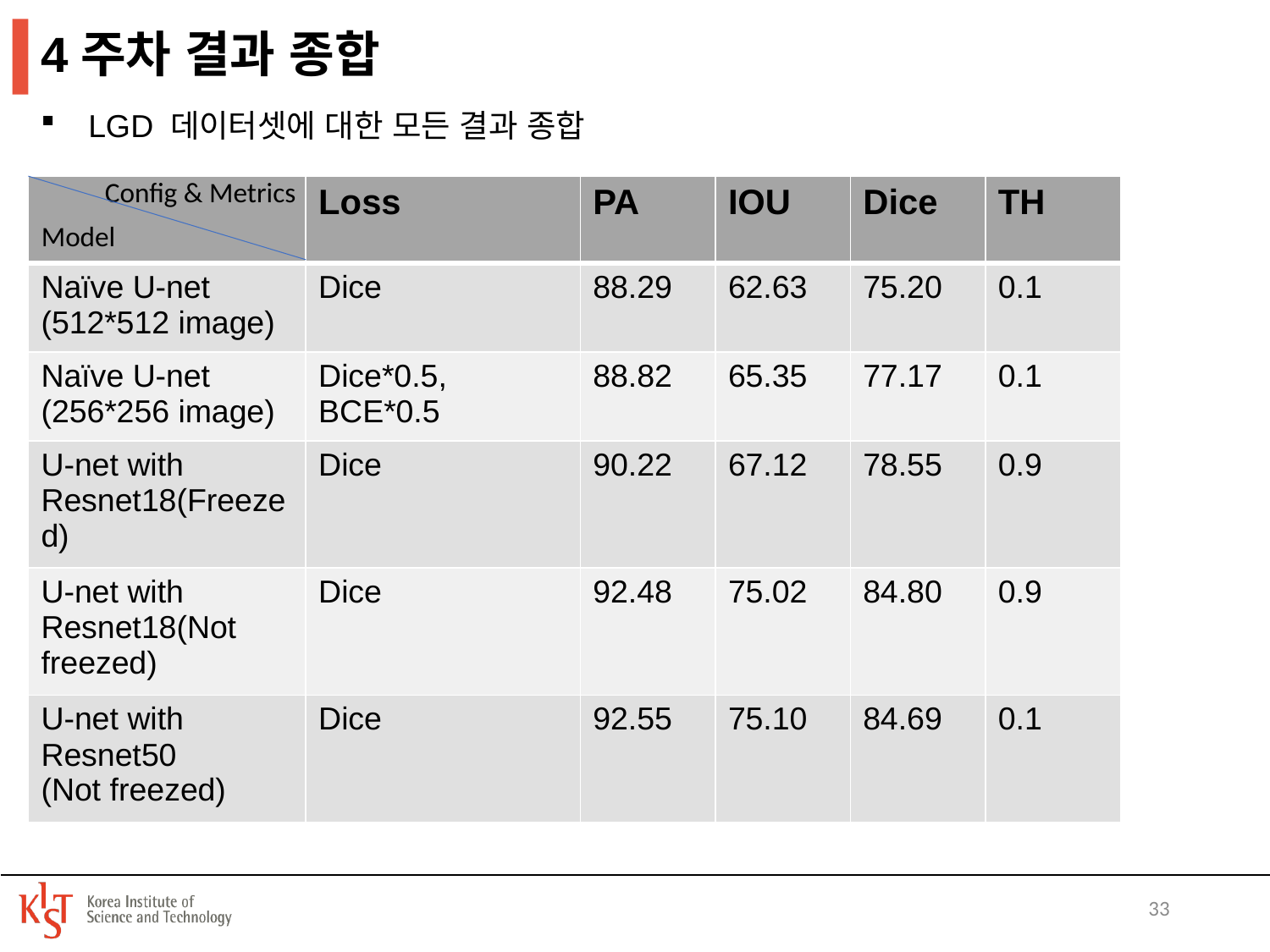

# 4주차 결과 종합
LGD 데이터셋에 대한 모든 결과 종합
Config & Metrics
|  | Loss | PA | IOU | Dice | TH |
| --- | --- | --- | --- | --- | --- |
| Naïve U-net (512\*512 image) | Dice | 88.29 | 62.63 | 75.20 | 0.1 |
| Naïve U-net (256\*256 image) | Dice\*0.5, BCE\*0.5 | 88.82 | 65.35 | 77.17 | 0.1 |
| U-net with Resnet18(Freezed) | Dice | 90.22 | 67.12 | 78.55 | 0.9 |
| U-net with Resnet18(Not freezed) | Dice | 92.48 | 75.02 | 84.80 | 0.9 |
| U-net with Resnet50 (Not freezed) | Dice | 92.55 | 75.10 | 84.69 | 0.1 |
Model
33